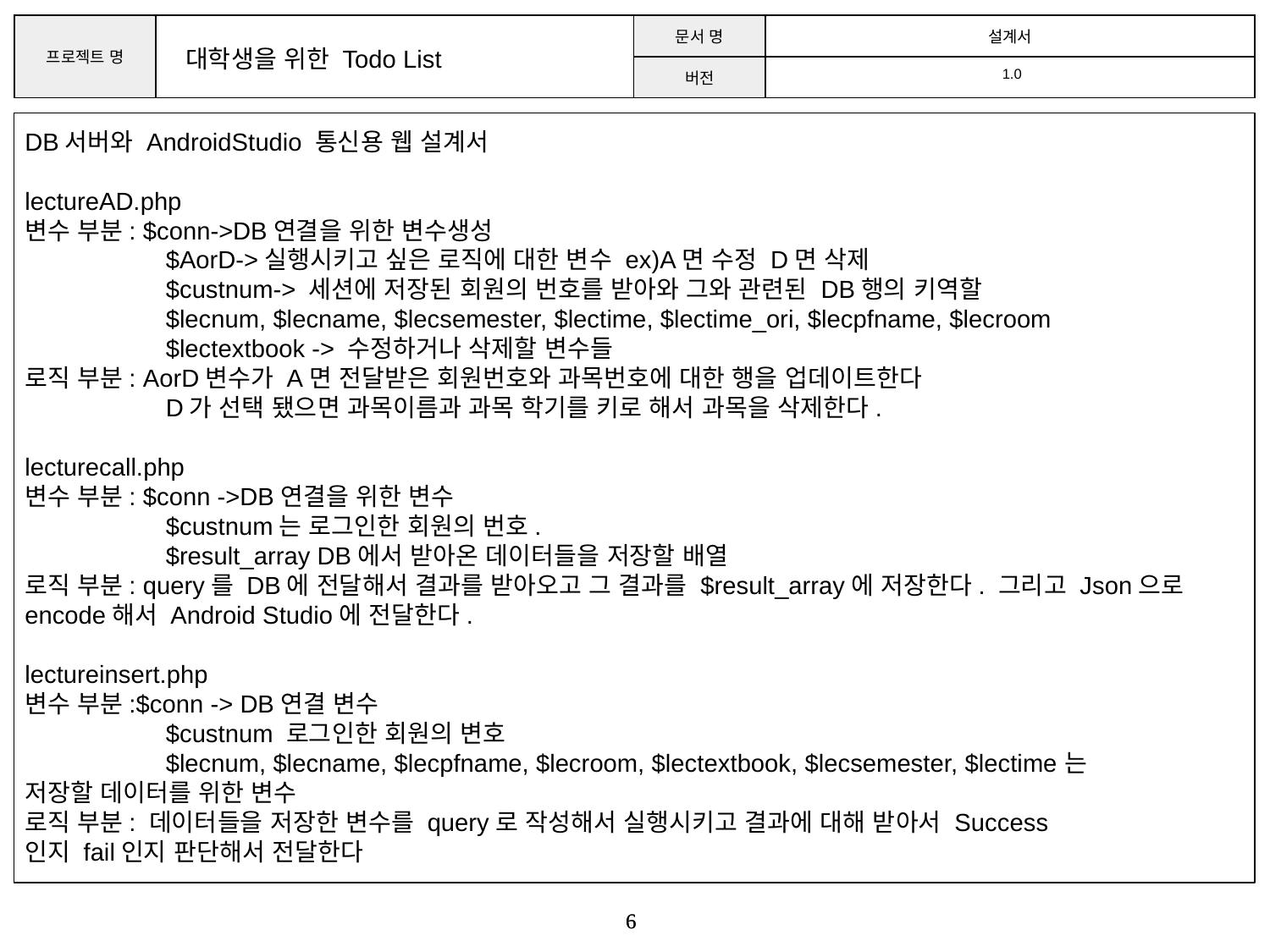

대학생을 위한 Todo List
1.0
DB서버와 AndroidStudio 통신용 웹 설계서

lectureAD.php
변수 부분: $conn->DB연결을 위한 변수생성
	  $AorD->실행시키고 싶은 로직에 대한 변수 ex)A면 수정 D면 삭제
	  $custnum-> 세션에 저장된 회원의 번호를 받아와 그와 관련된 DB행의 키역할
	  $lecnum, $lecname, $lecsemester, $lectime, $lectime_ori, $lecpfname, $lecroom
	  $lectextbook -> 수정하거나 삭제할 변수들
로직 부분: AorD변수가 A면 전달받은 회원번호와 과목번호에 대한 행을 업데이트한다
	  D가 선택 됐으면 과목이름과 과목 학기를 키로 해서 과목을 삭제한다.

lecturecall.php
변수 부분: $conn ->DB연결을 위한 변수
	  $custnum는 로그인한 회원의 번호.
	  $result_array DB에서 받아온 데이터들을 저장할 배열
로직 부분: query를 DB에 전달해서 결과를 받아오고 그 결과를 $result_array에 저장한다. 그리고 Json으로 encode해서 Android Studio에 전달한다.

lectureinsert.php
변수 부분:$conn -> DB연결 변수
	  $custnum 로그인한 회원의 변호
	  $lecnum, $lecname, $lecpfname, $lecroom, $lectextbook, $lecsemester, $lectime는
저장할 데이터를 위한 변수
로직 부분: 데이터들을 저장한 변수를 query로 작성해서 실행시키고 결과에 대해 받아서 Success
인지 fail인지 판단해서 전달한다